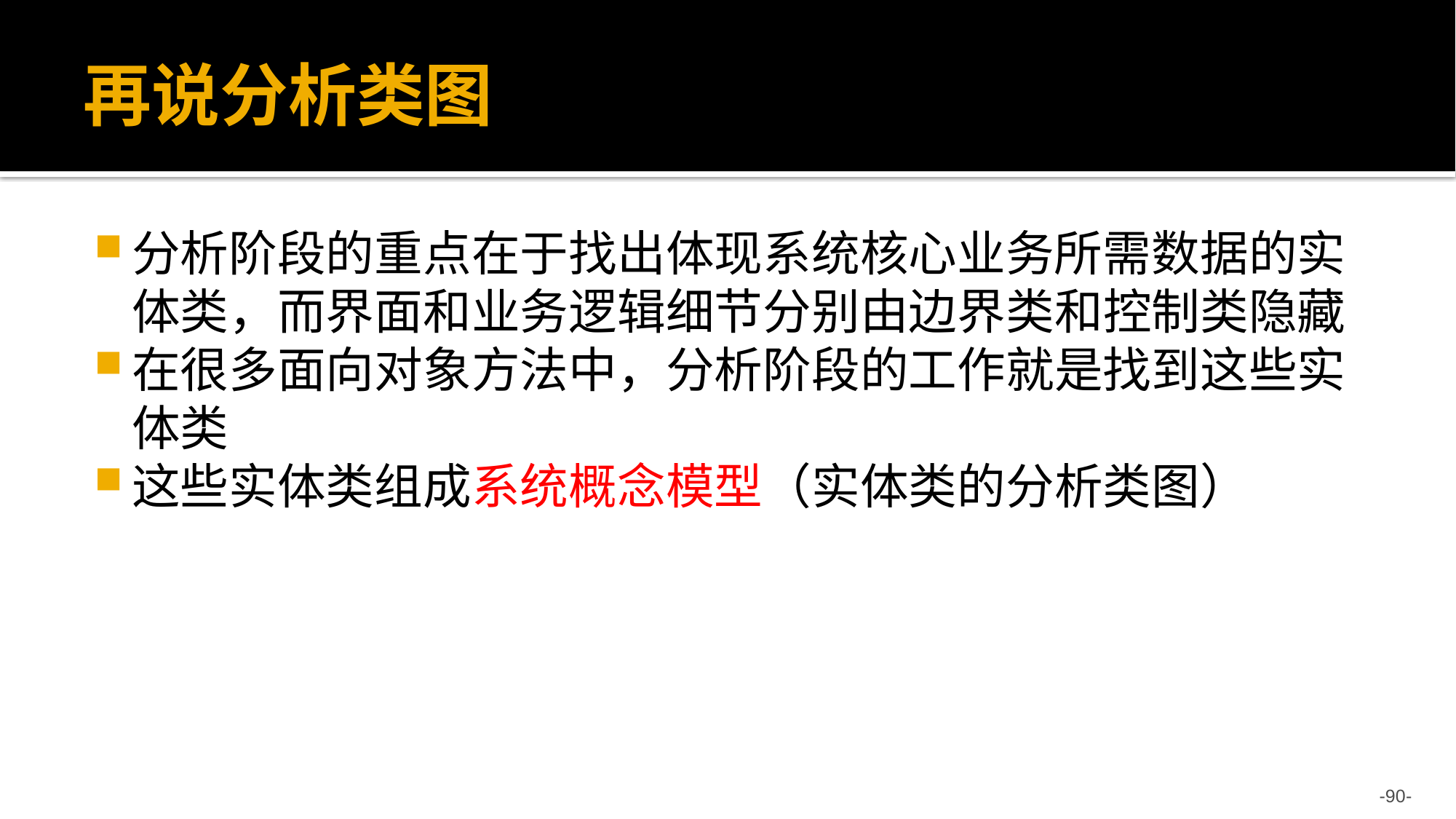

# 再说分析类图
分析阶段的重点在于找出体现系统核心业务所需数据的实体类，而界面和业务逻辑细节分别由边界类和控制类隐藏
在很多面向对象方法中，分析阶段的工作就是找到这些实体类
这些实体类组成系统概念模型（实体类的分析类图）
-90-